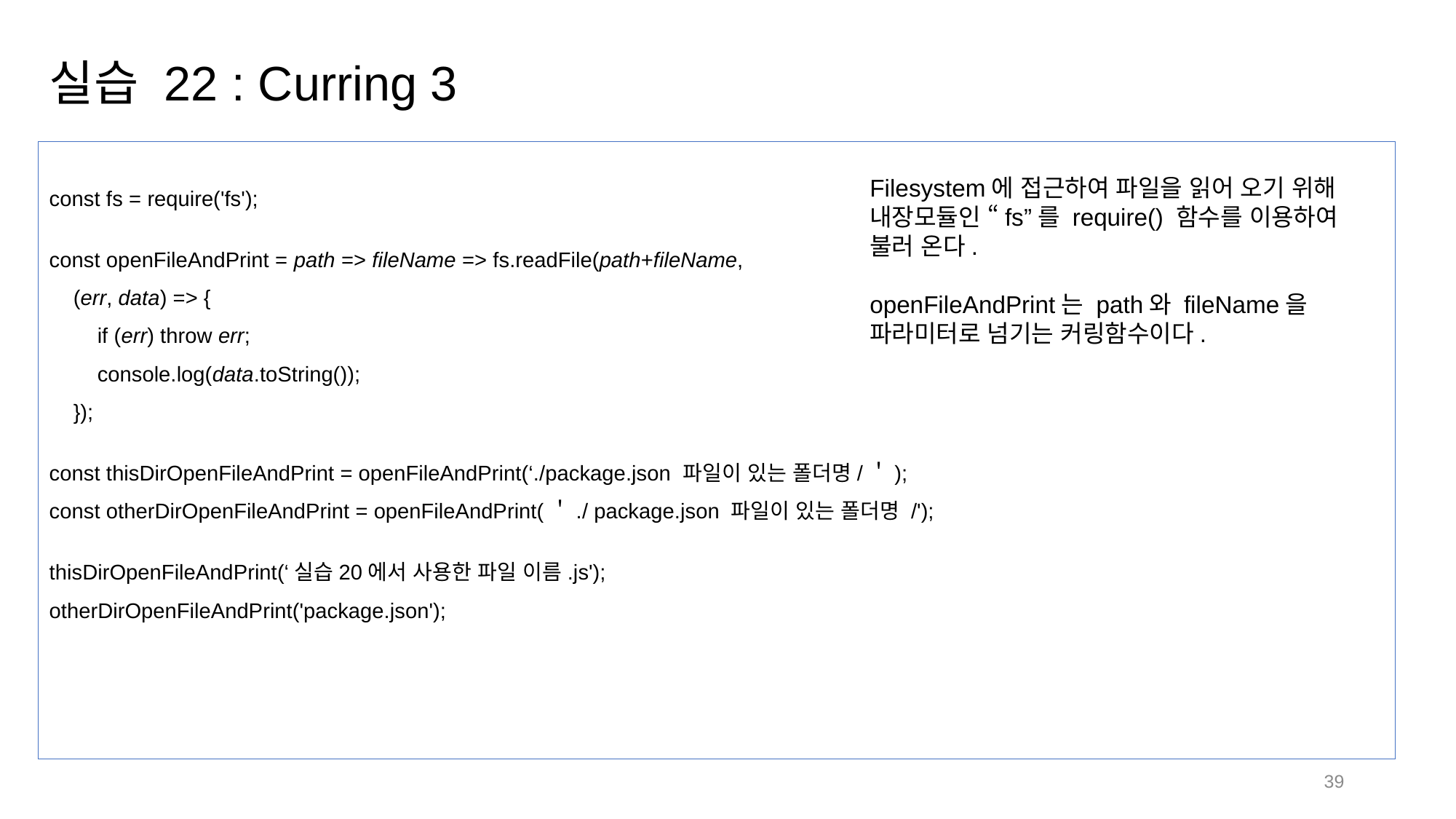

# 실습 22 : Curring 3

const fs = require('fs');
const openFileAndPrint = path => fileName => fs.readFile(path+fileName,
    (err, data) => {
        if (err) throw err;
        console.log(data.toString());
    });
const thisDirOpenFileAndPrint = openFileAndPrint(‘./package.json 파일이 있는 폴더명/＇);
const otherDirOpenFileAndPrint = openFileAndPrint(＇./ package.json 파일이 있는 폴더명 /');
thisDirOpenFileAndPrint(‘실습20에서 사용한 파일 이름.js');
otherDirOpenFileAndPrint('package.json');
Filesystem에 접근하여 파일을 읽어 오기 위해 내장모듈인 “fs”를 require() 함수를 이용하여 불러 온다.

openFileAndPrint는 path와 fileName을 파라미터로 넘기는 커링함수이다.

39